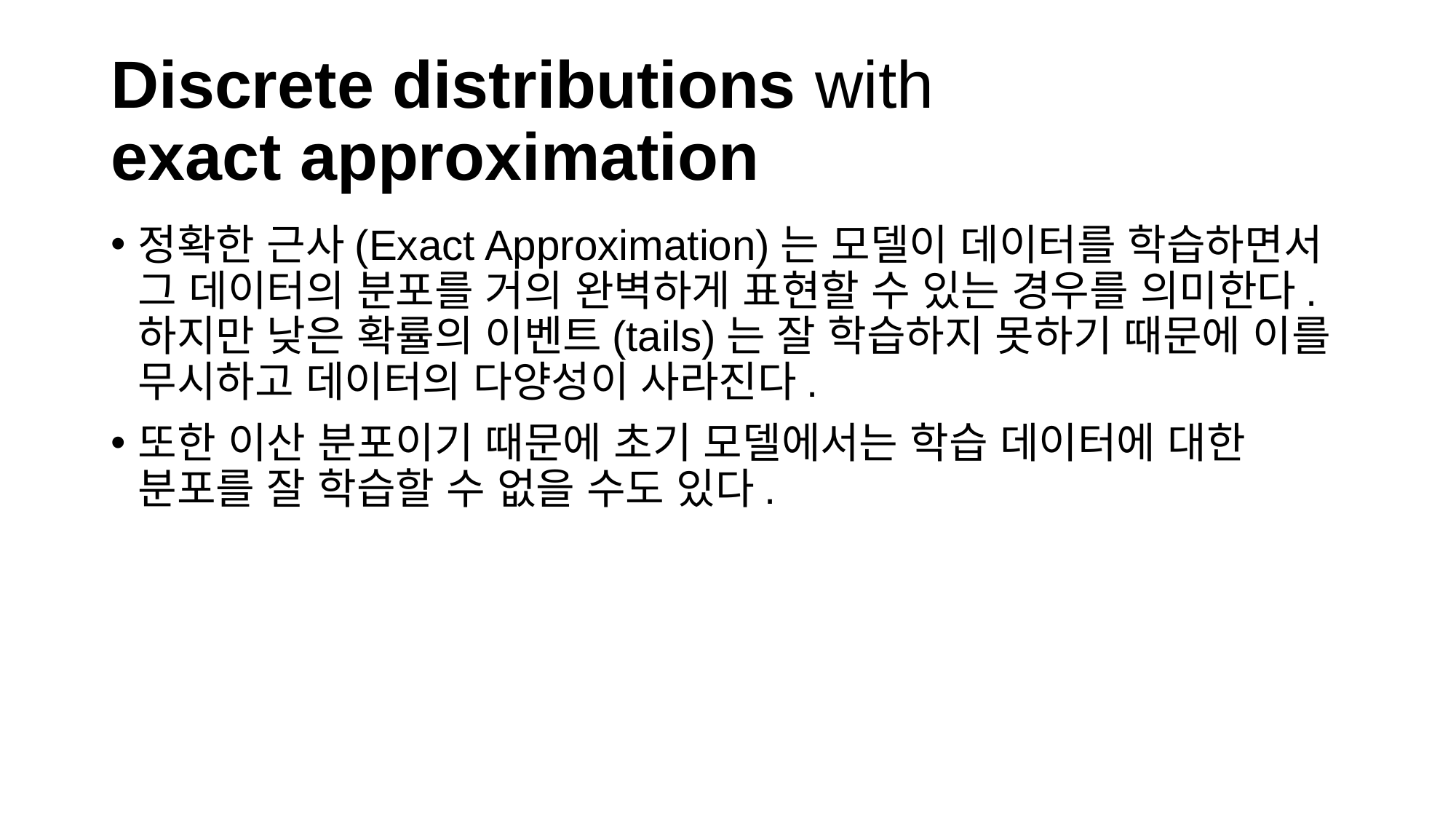

# Discrete distributions with exact approximation
정확한 근사(Exact Approximation)는 모델이 데이터를 학습하면서 그 데이터의 분포를 거의 완벽하게 표현할 수 있는 경우를 의미한다. 하지만 낮은 확률의 이벤트(tails)는 잘 학습하지 못하기 때문에 이를 무시하고 데이터의 다양성이 사라진다.
또한 이산 분포이기 때문에 초기 모델에서는 학습 데이터에 대한 분포를 잘 학습할 수 없을 수도 있다.